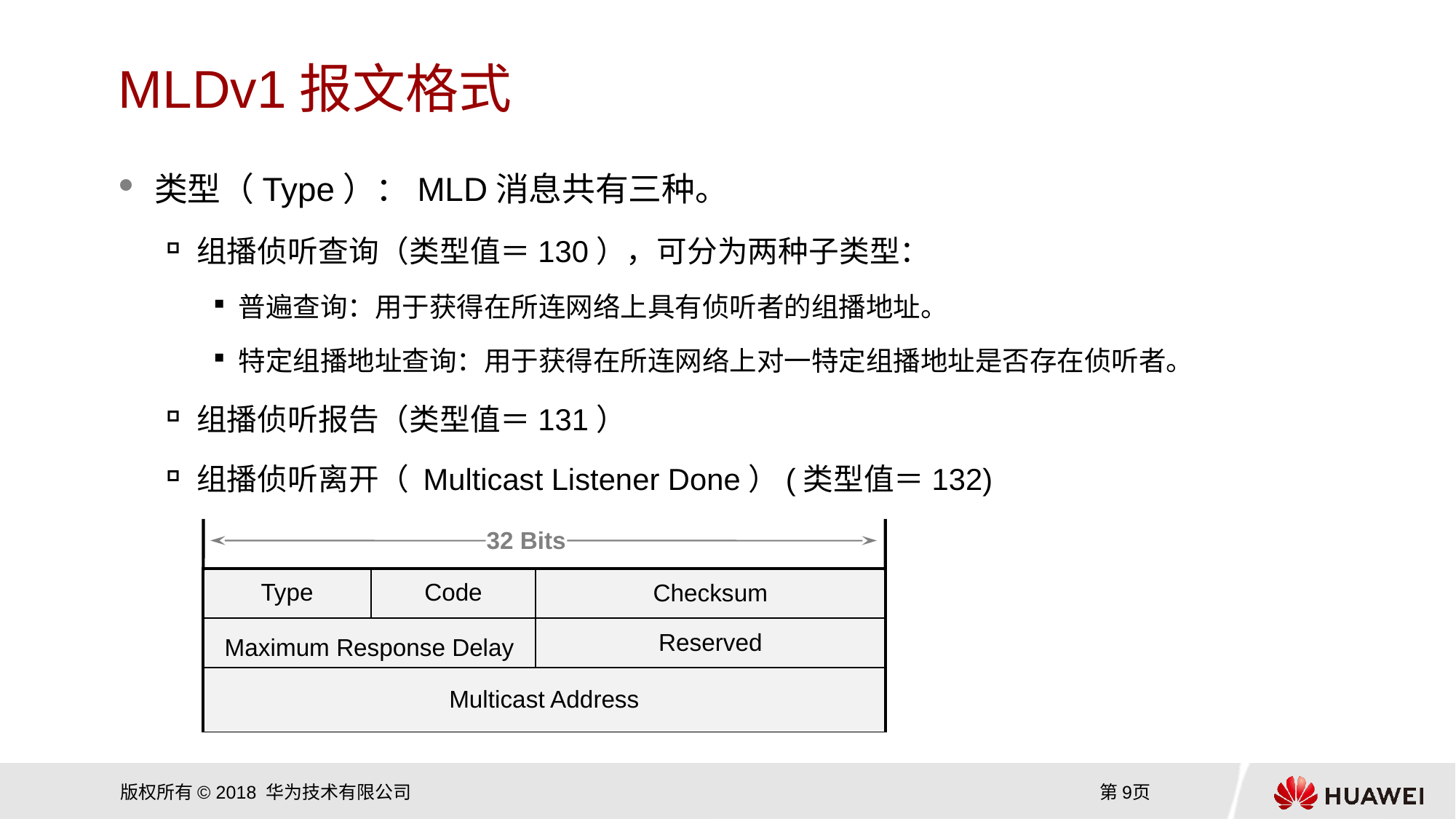

# MLDv1报文格式
类型（Type）：MLD消息共有三种。
组播侦听查询（类型值＝130），可分为两种子类型：
普遍查询：用于获得在所连网络上具有侦听者的组播地址。
特定组播地址查询：用于获得在所连网络上对一特定组播地址是否存在侦听者。
组播侦听报告（类型值＝131）
组播侦听离开（ Multicast Listener Done）(类型值＝132)

32 Bits

| Type | Code | Checksum |
| --- | --- | --- |
| Maximum Response Delay |  | Reserved |
| Multicast Address |  |  |